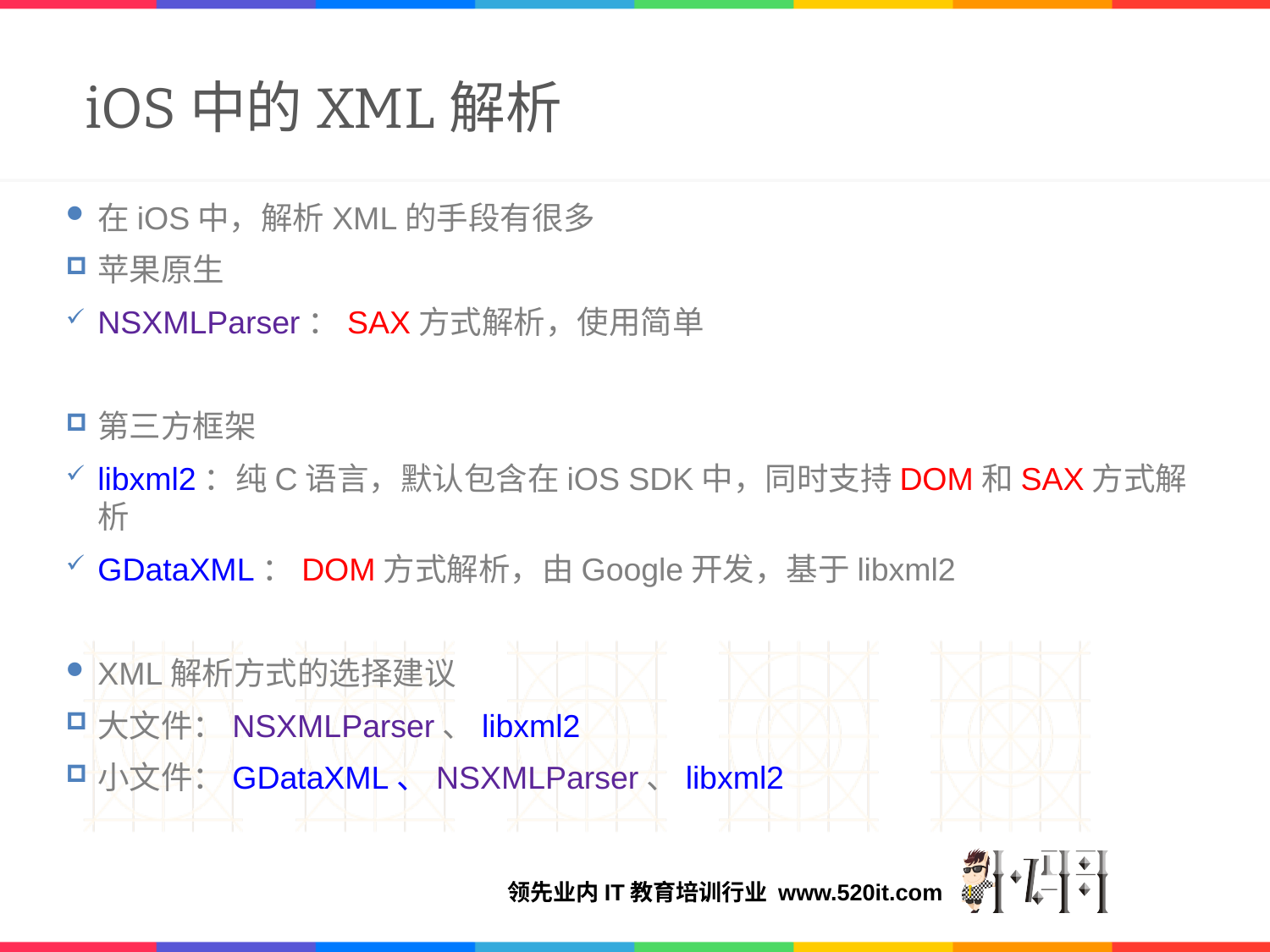

# iOS中的XML解析
在iOS中，解析XML的手段有很多
苹果原生
NSXMLParser：SAX方式解析，使用简单

第三方框架
libxml2：纯C语言，默认包含在iOS SDK中，同时支持DOM和SAX方式解析
GDataXML：DOM方式解析，由Google开发，基于libxml2

XML解析方式的选择建议
大文件：NSXMLParser、libxml2
小文件：GDataXML、NSXMLParser、libxml2